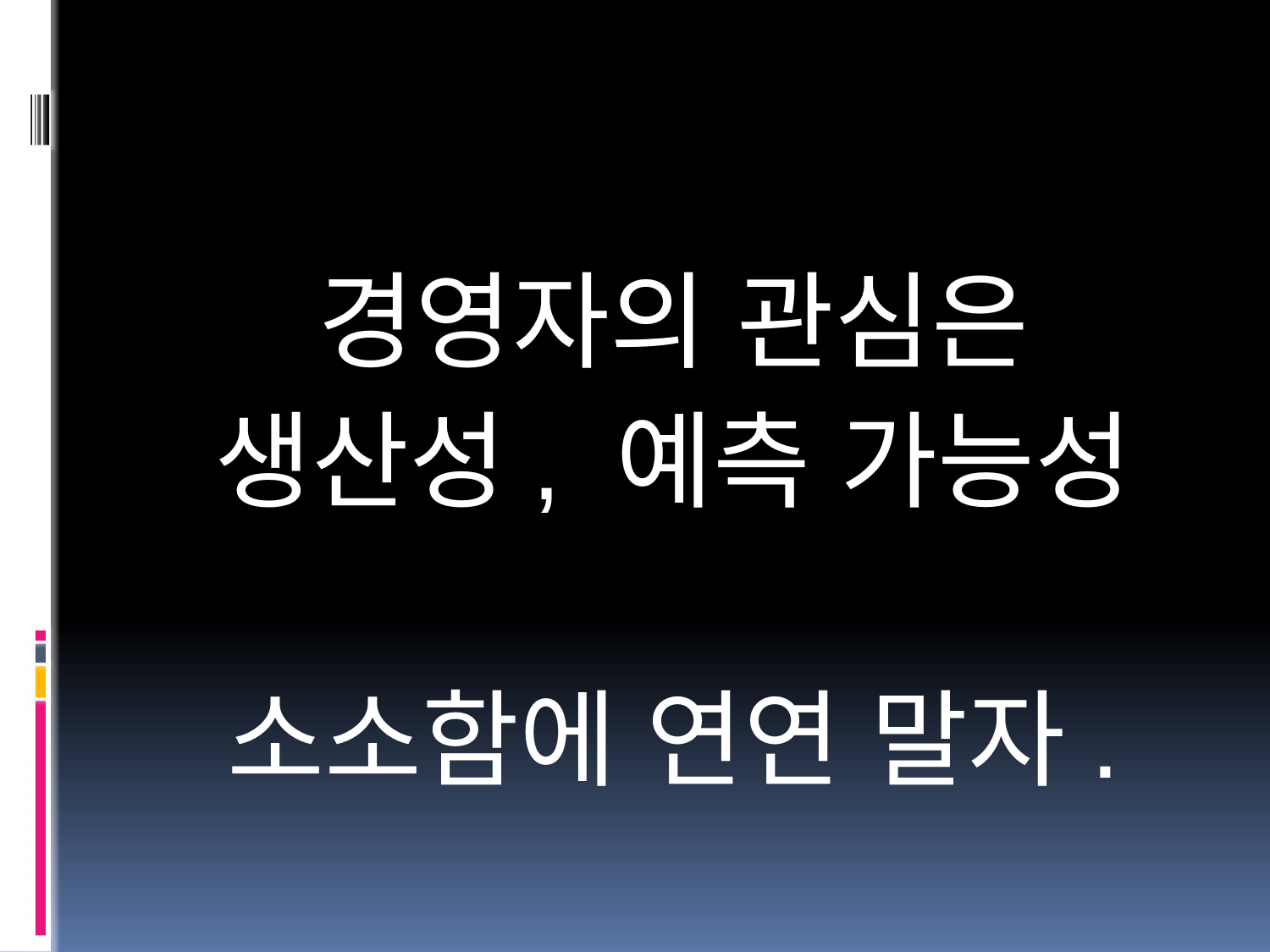

경영자의 관심은
생산성, 예측 가능성

소소함에 연연 말자.